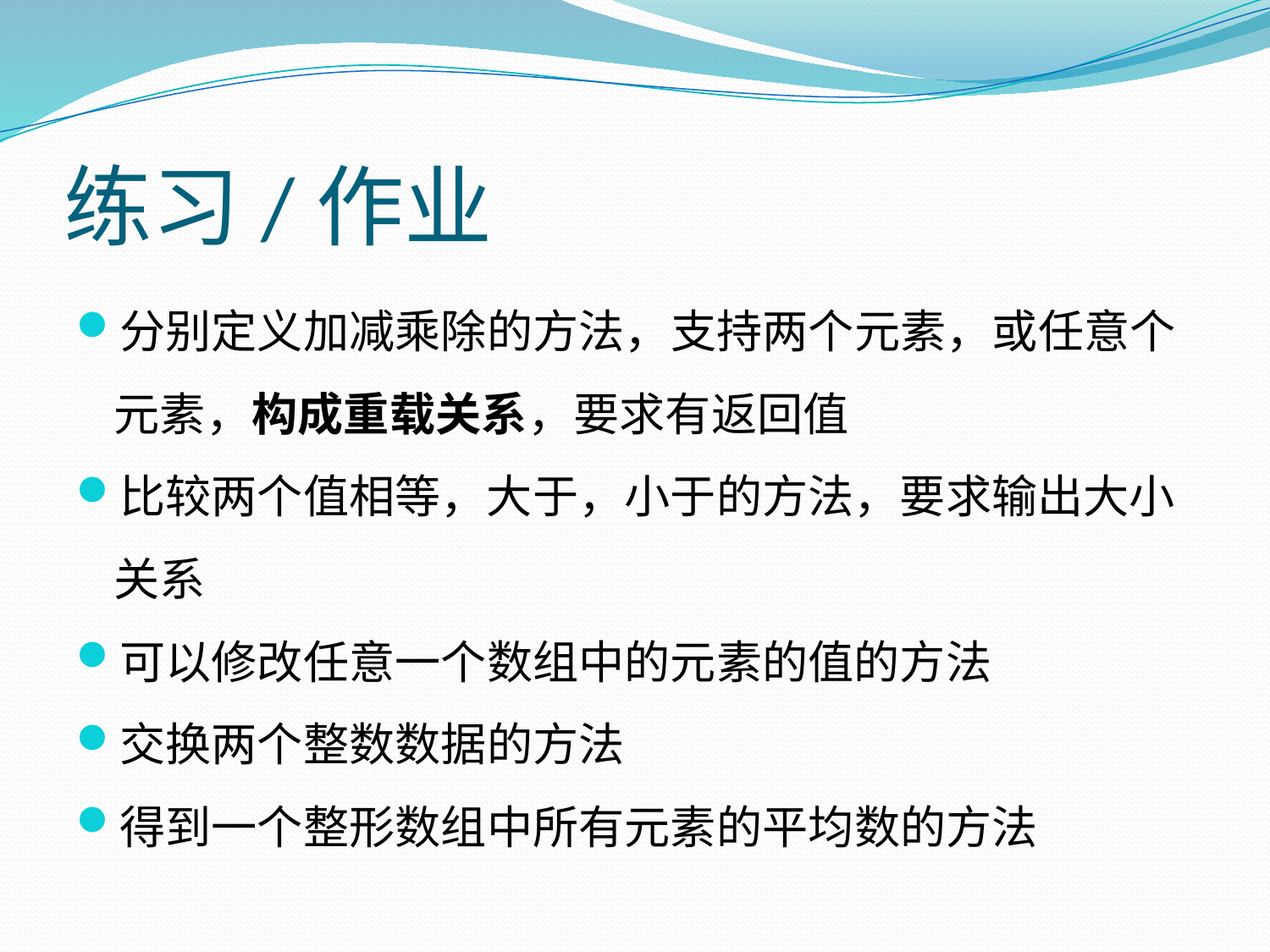

# 练习/作业
分别定义加减乘除的方法，支持两个元素，或任意个元素，构成重载关系，要求有返回值
比较两个值相等，大于，小于的方法，要求输出大小关系
可以修改任意一个数组中的元素的值的方法
交换两个整数数据的方法
得到一个整形数组中所有元素的平均数的方法